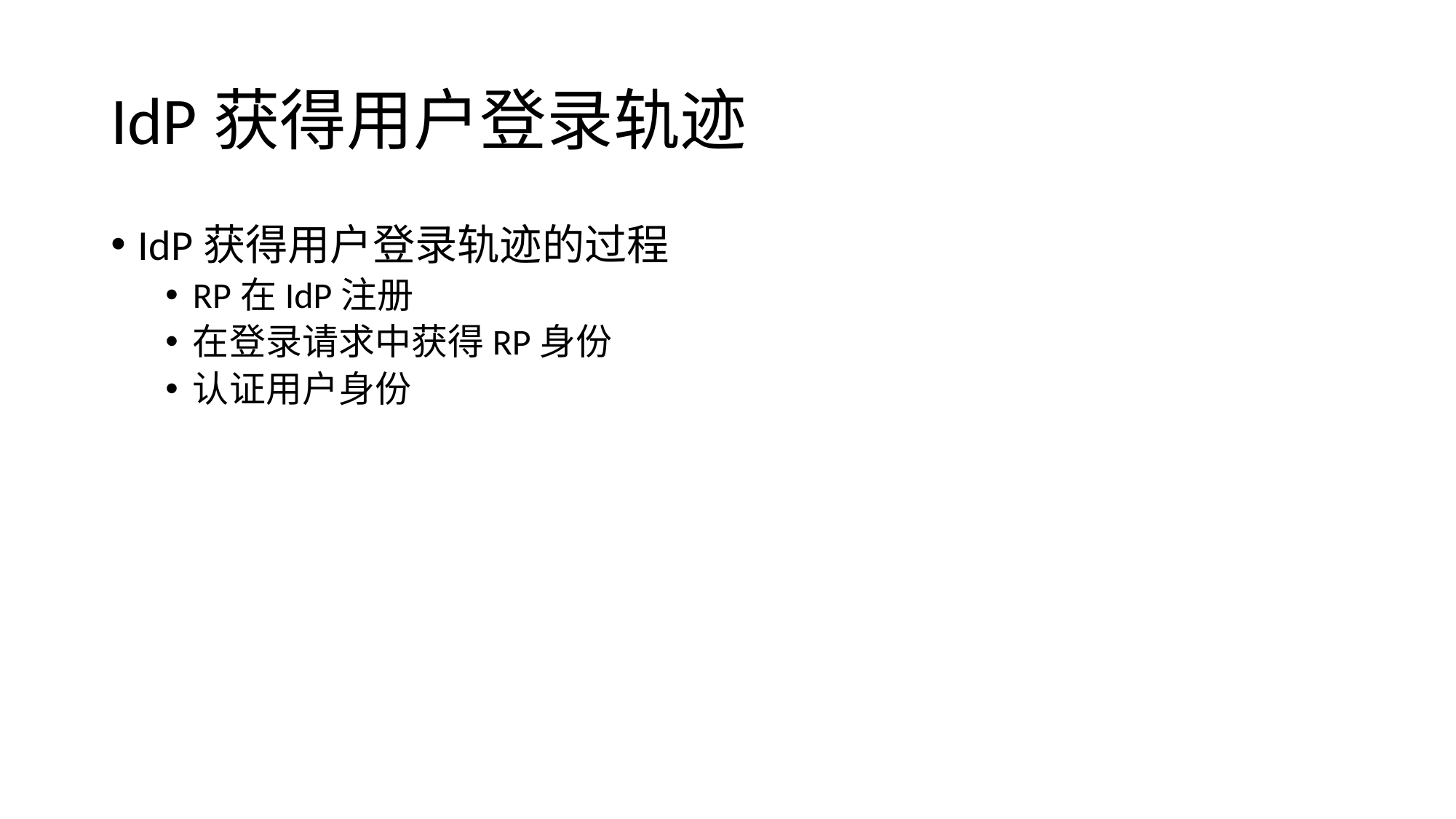

# IdP获得用户登录轨迹
IdP获得用户登录轨迹的过程
RP在IdP注册
在登录请求中获得RP身份
认证用户身份